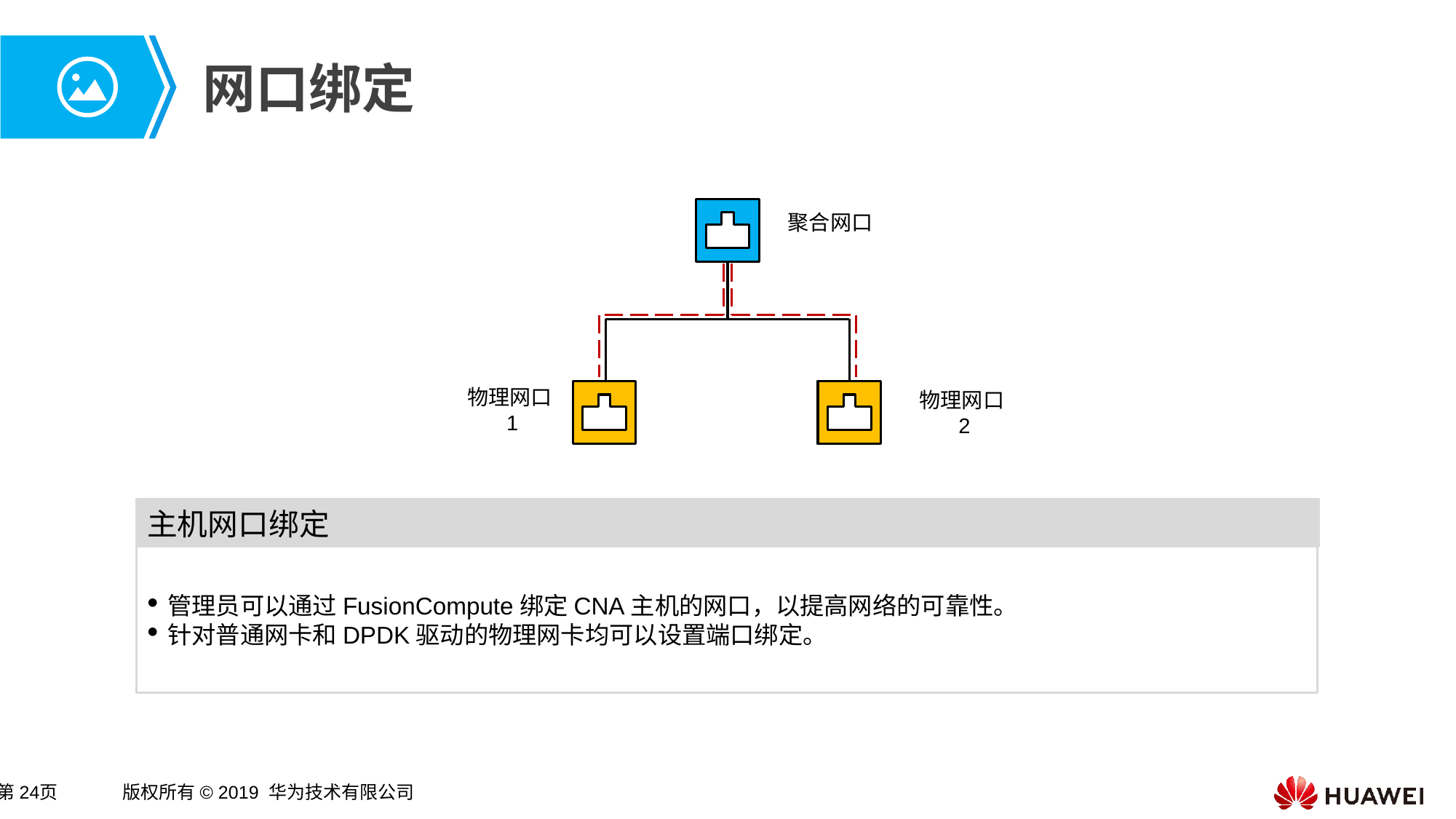

# 网口绑定

聚合网口

物理网口1
物理网口2
主机网口绑定
管理员可以通过FusionCompute绑定CNA主机的网口，以提高网络的可靠性。
针对普通网卡和DPDK驱动的物理网卡均可以设置端口绑定。